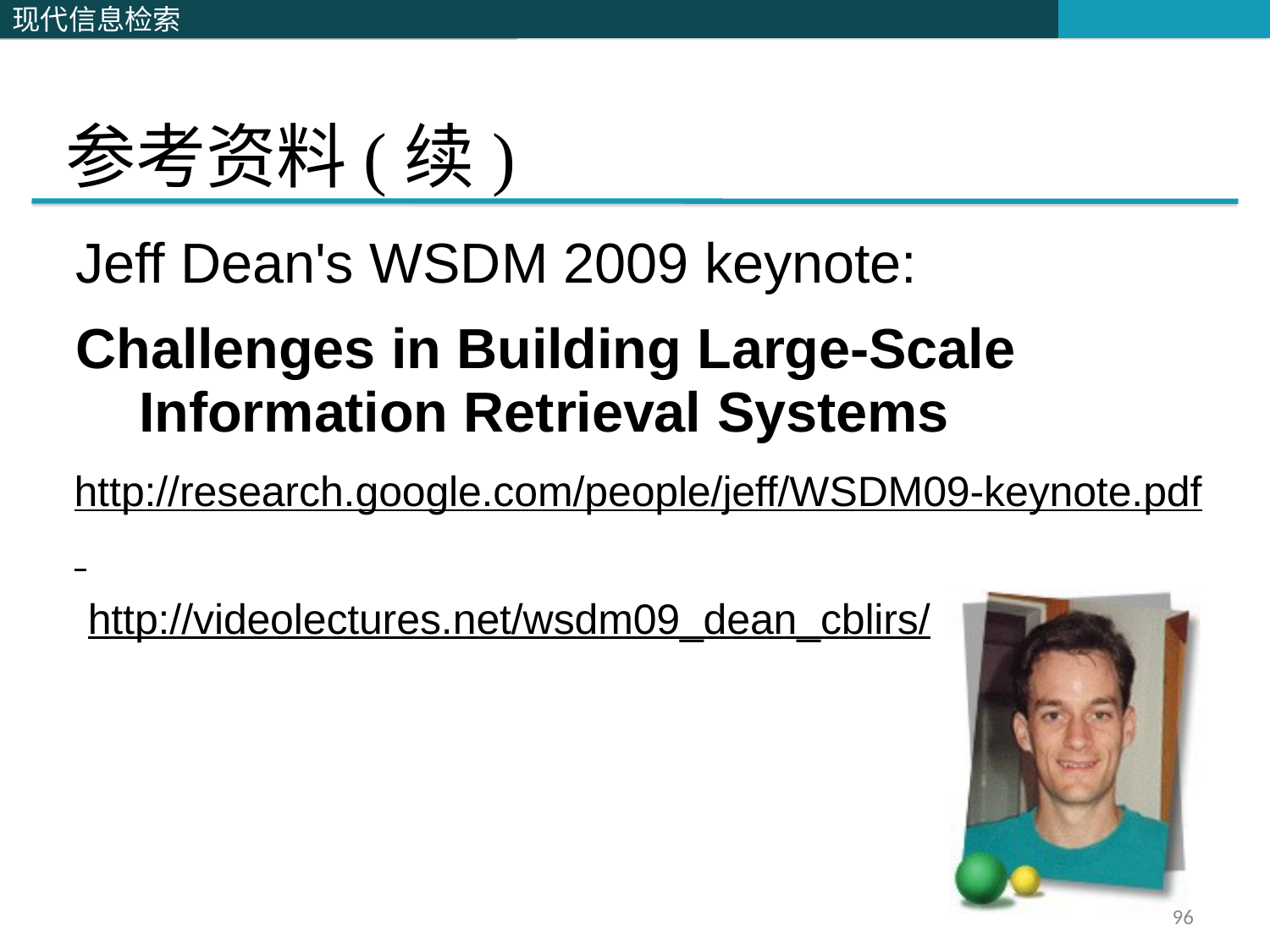

# 参考资料(续)
Jeff Dean's WSDM 2009 keynote:
Challenges in Building Large-Scale  Information Retrieval Systems
http://research.google.com/people/jeff/WSDM09-keynote.pdf  http://videolectures.net/wsdm09_dean_cblirs/

19

96